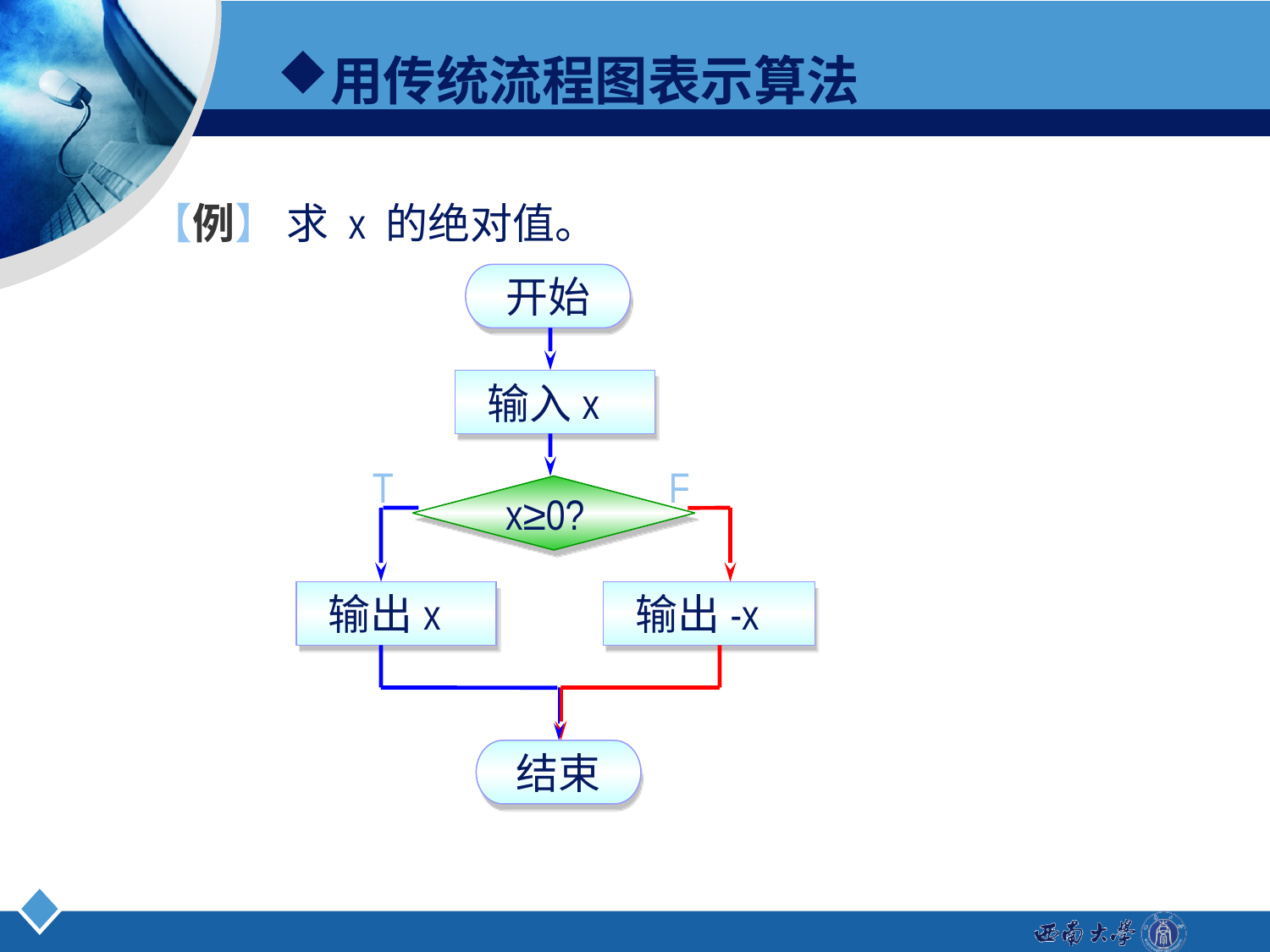

# 用传统流程图表示算法
【例】 求 x 的绝对值。
 开始

 输入x

T

F
 x≥0?

 输出x
 输出-x

 结束